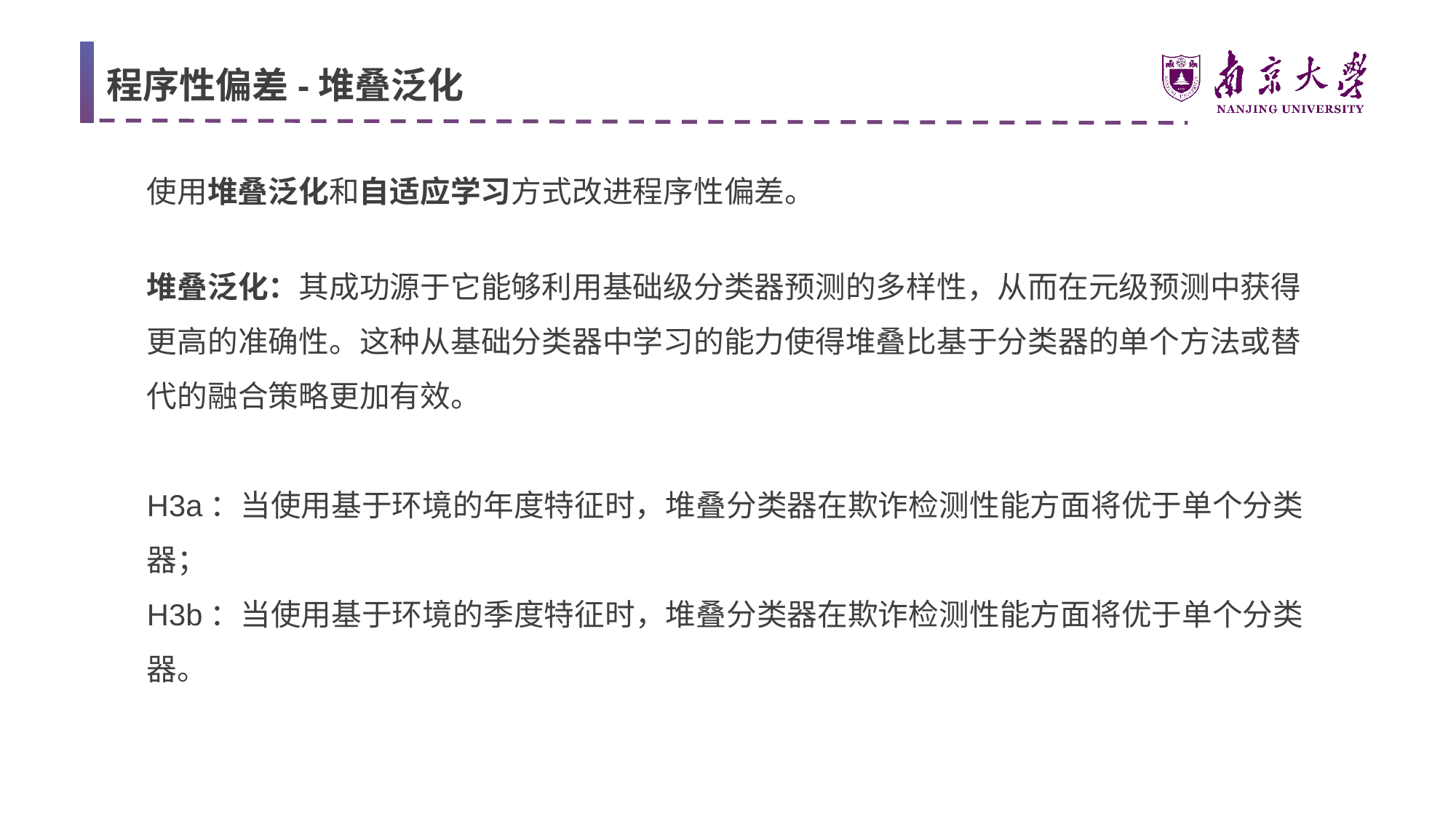

程序性偏差-堆叠泛化
使用堆叠泛化和自适应学习方式改进程序性偏差。
堆叠泛化：其成功源于它能够利用基础级分类器预测的多样性，从而在元级预测中获得更高的准确性。这种从基础分类器中学习的能力使得堆叠比基于分类器的单个方法或替代的融合策略更加有效。

H3a：当使用基于环境的年度特征时，堆叠分类器在欺诈检测性能方面将优于单个分类器；
H3b：当使用基于环境的季度特征时，堆叠分类器在欺诈检测性能方面将优于单个分类器。